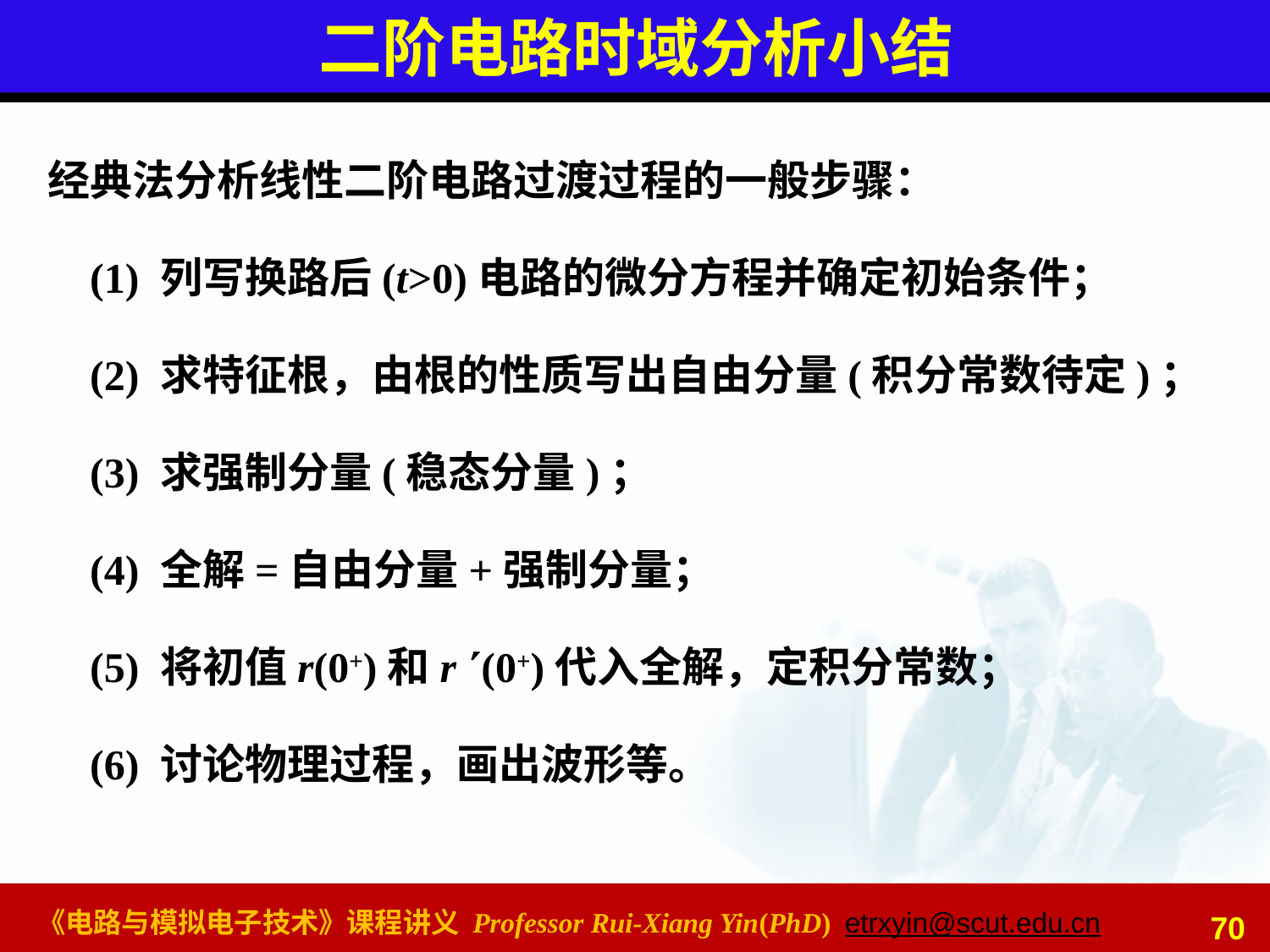

# 二阶电路时域分析小结
经典法分析线性二阶电路过渡过程的一般步骤：
    (1) 列写换路后(t>0)电路的微分方程并确定初始条件；
    (2) 求特征根，由根的性质写出自由分量(积分常数待定)；
    (3) 求强制分量(稳态分量)；
    (4) 全解=自由分量+强制分量；
    (5) 将初值r(0+)和r ′(0+)代入全解，定积分常数；
    (6) 讨论物理过程，画出波形等。
70